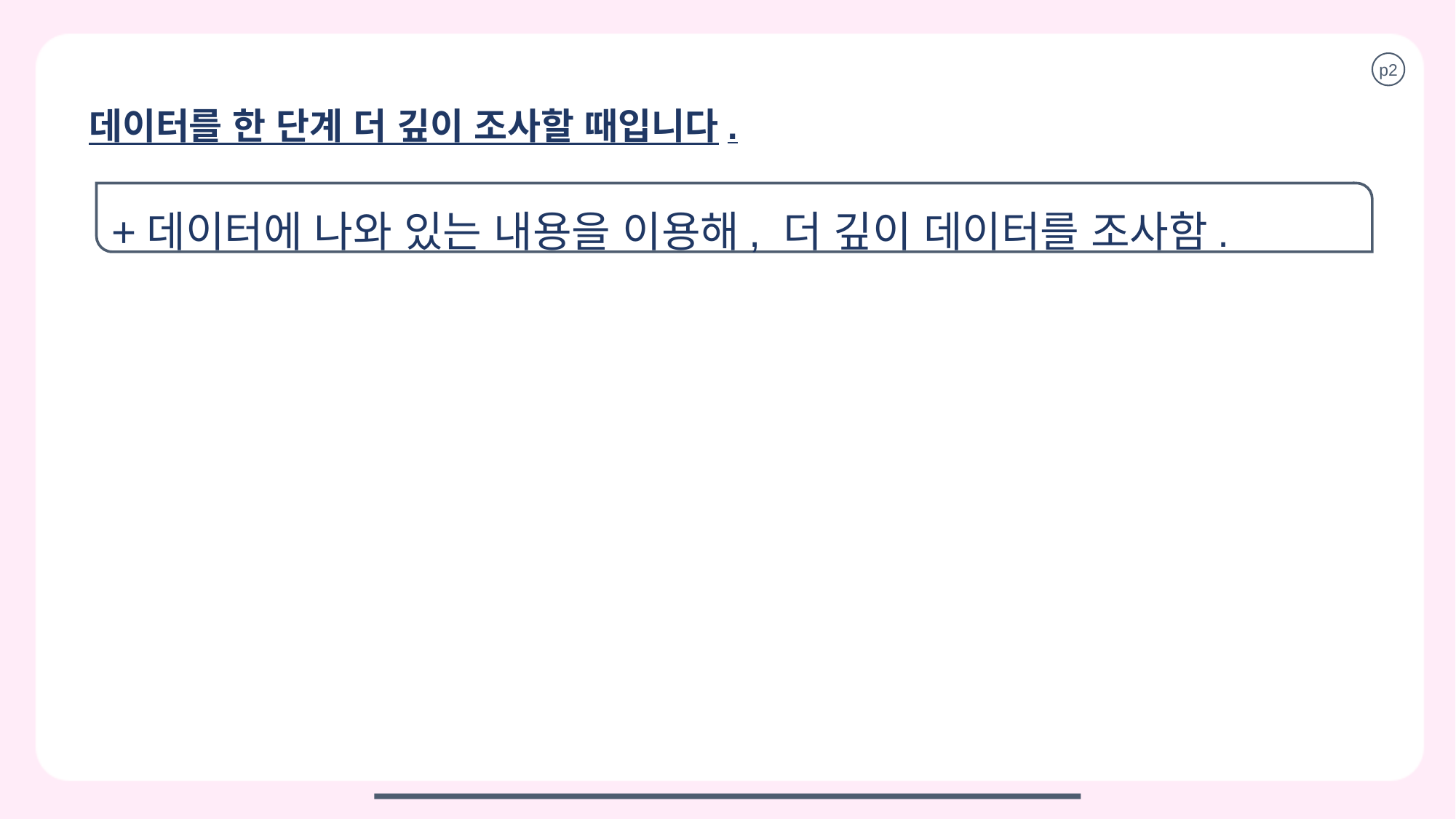

p2
데이터를 한 단계 더 깊이 조사할 때입니다.
+데이터에 나와 있는 내용을 이용해, 더 깊이 데이터를 조사함.